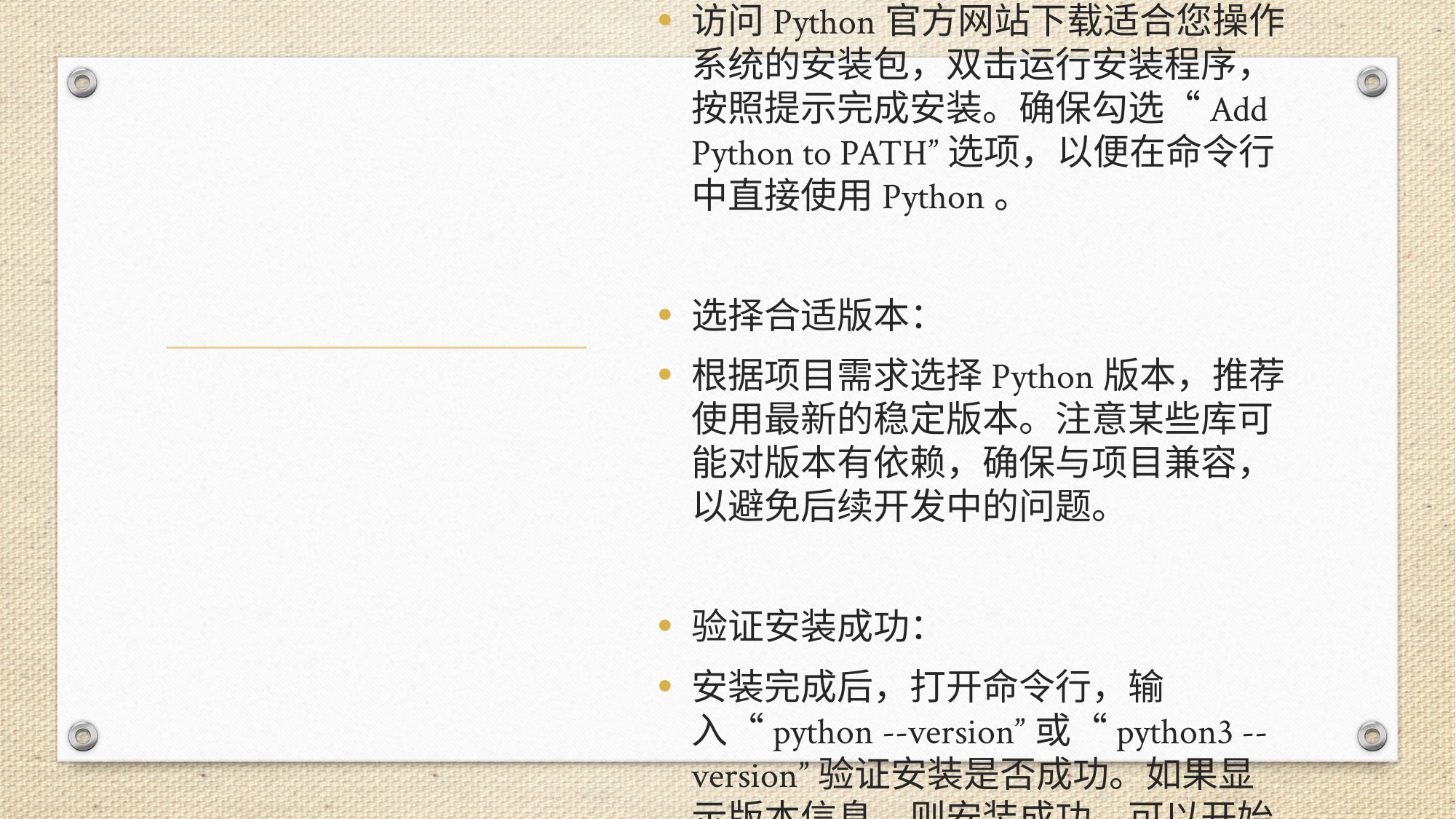

安装Python步骤：
访问Python官方网站下载适合您操作系统的安装包，双击运行安装程序，按照提示完成安装。确保勾选“Add Python to PATH”选项，以便在命令行中直接使用Python。

选择合适版本：
根据项目需求选择Python版本，推荐使用最新的稳定版本。注意某些库可能对版本有依赖，确保与项目兼容，以避免后续开发中的问题。

验证安装成功：
安装完成后，打开命令行，输入“python --version”或“python3 --version”验证安装是否成功。如果显示版本信息，则安装成功，可以开始使用Python进行开发。
#